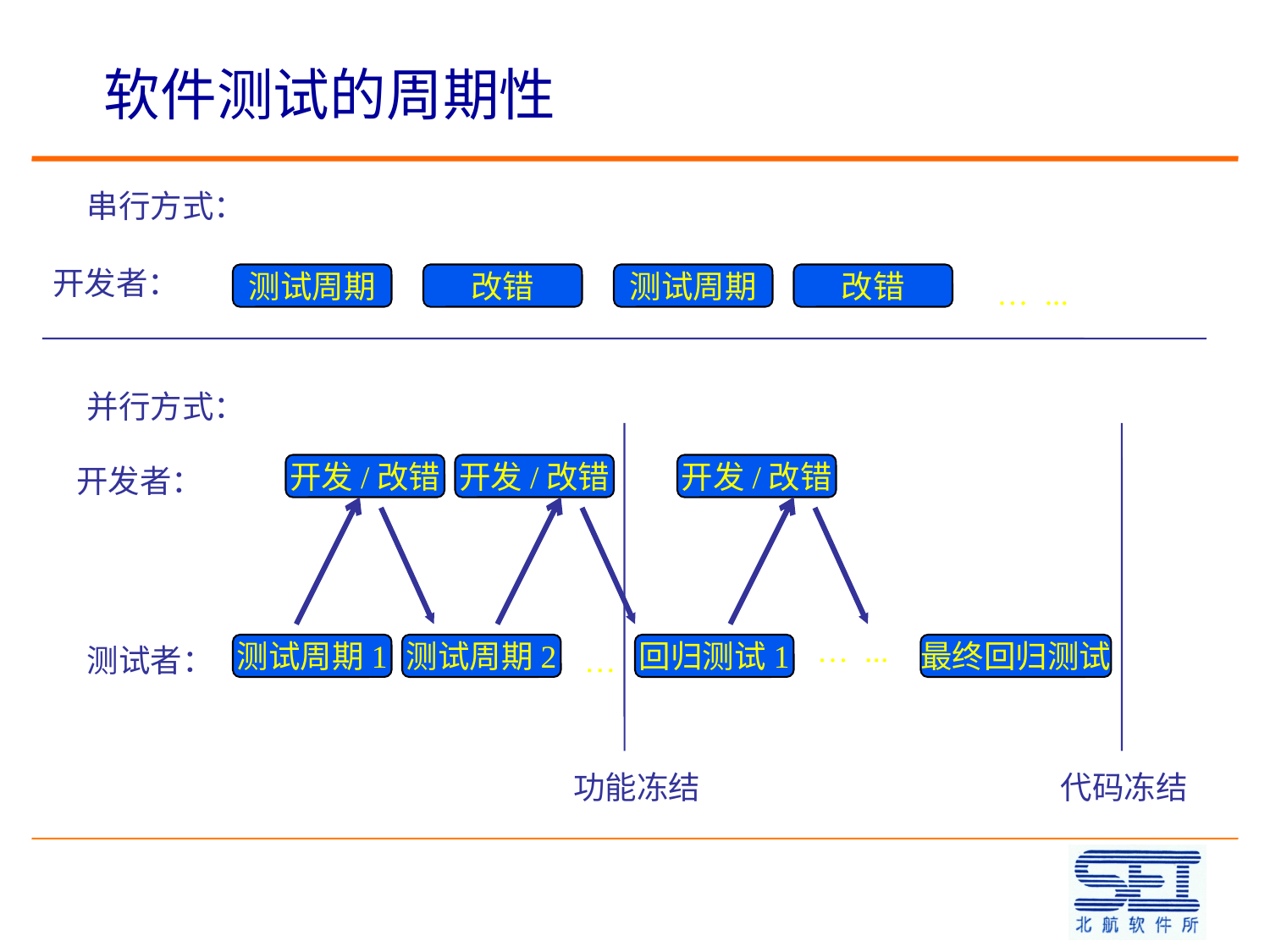

# 软件测试的周期性
串行方式：
开发者：
测试周期
改错
测试周期
改错
…  ...

并行方式：

开发者：
开发/改错
开发/改错
开发/改错

…  ...
测试者：
测试周期1
测试周期2
…
回归测试1
最终回归测试
功能冻结
代码冻结